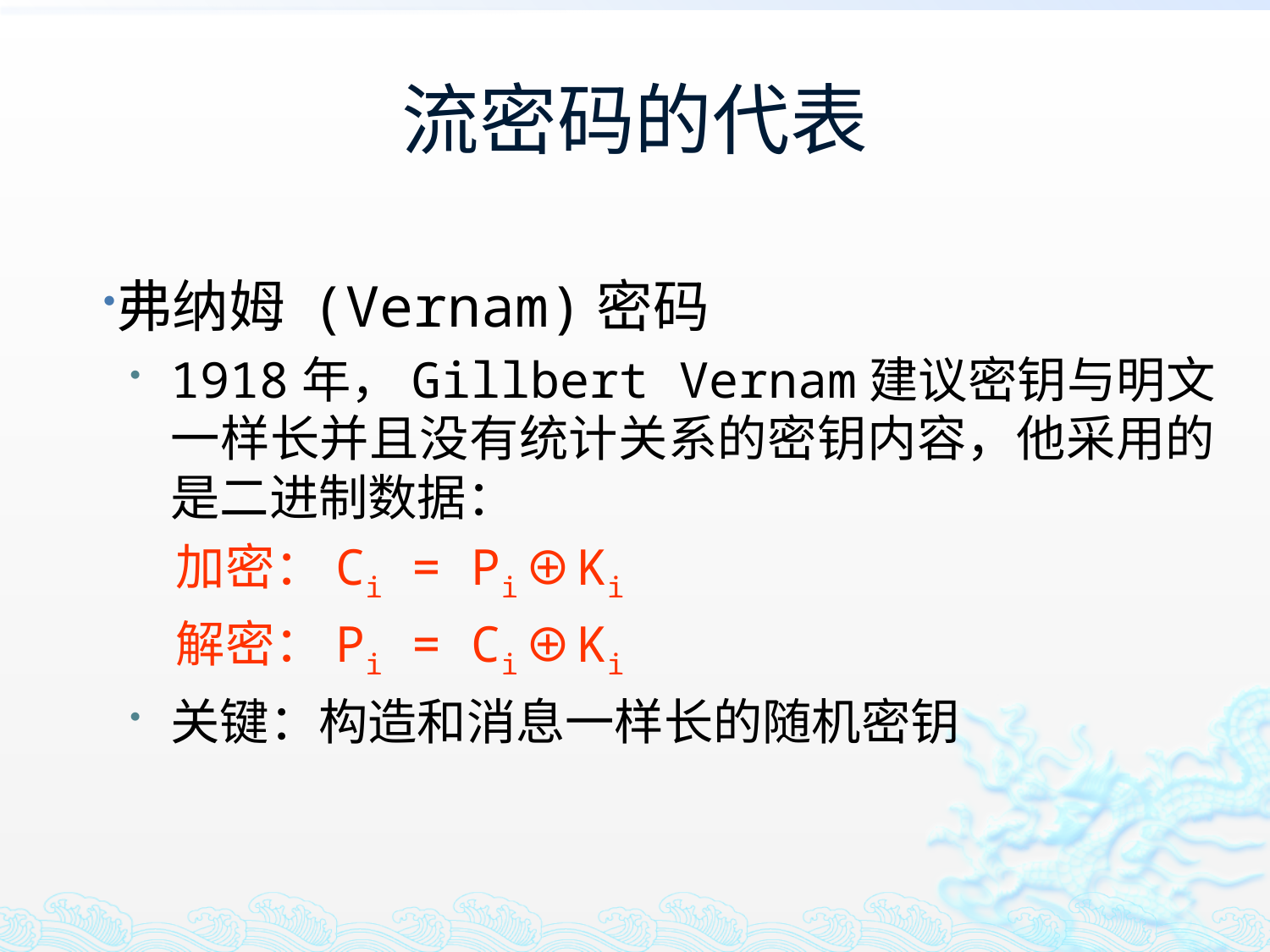

# 流密码的代表
弗纳姆 (Vernam)密码
1918年，Gillbert Vernam建议密钥与明文一样长并且没有统计关系的密钥内容，他采用的是二进制数据：
   加密：Ci = Pi⊕Ki
   解密：Pi = Ci⊕Ki
关键：构造和消息一样长的随机密钥